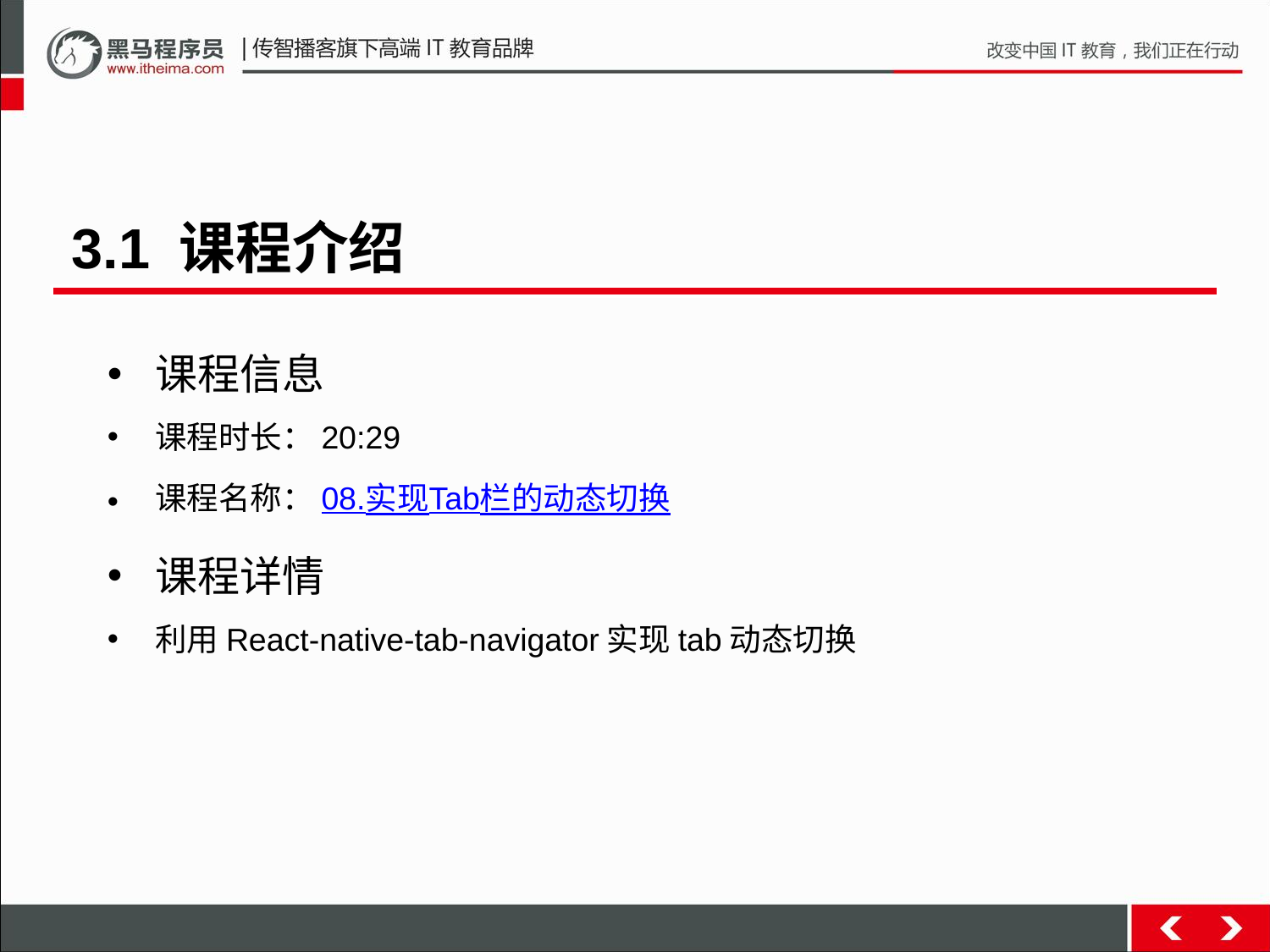

3.1 课程介绍
课程信息
课程时长：20:29
课程名称：08.实现Tab栏的动态切换
课程详情
利用React-native-tab-navigator实现tab动态切换